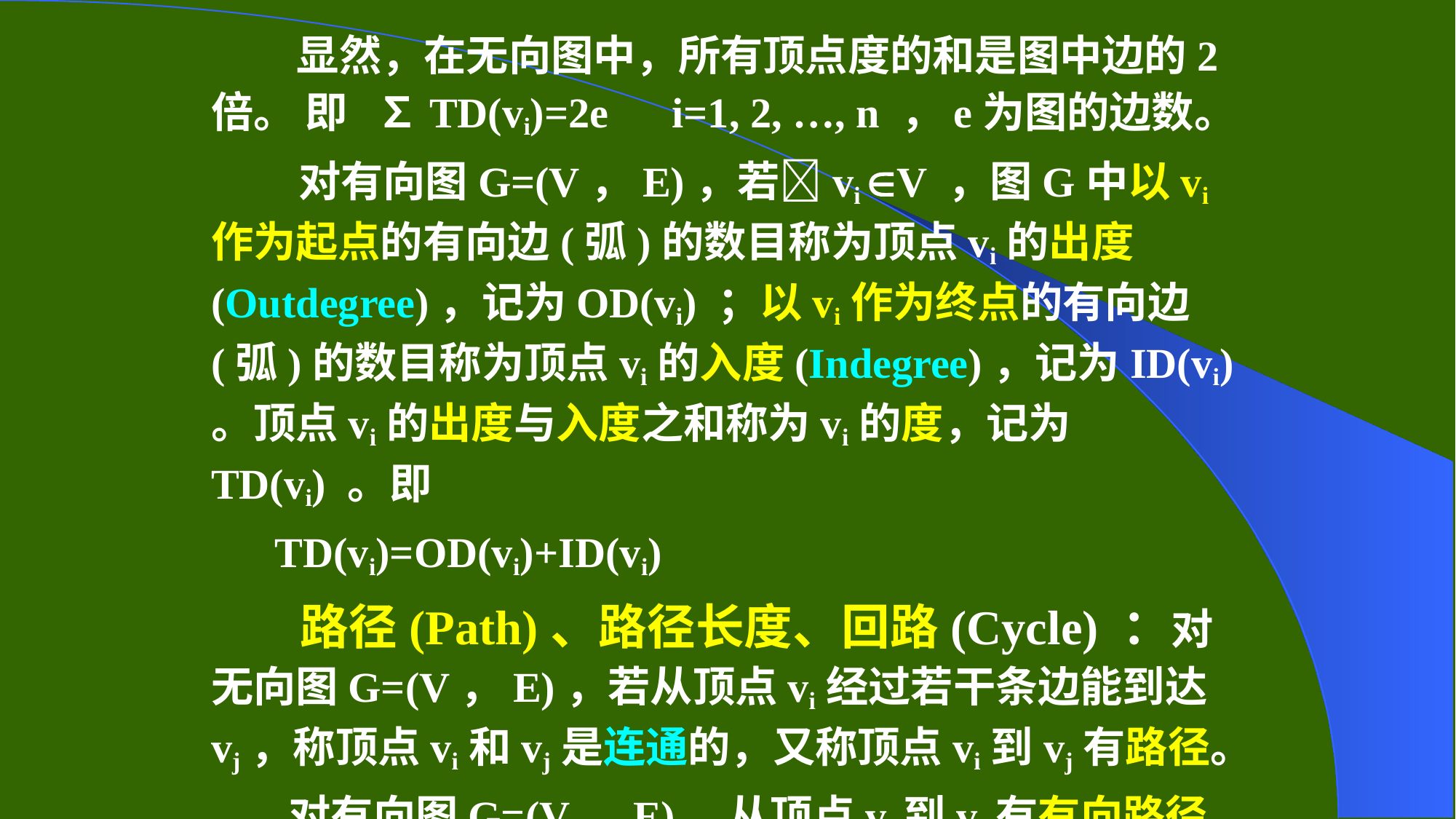

显然，在无向图中，所有顶点度的和是图中边的2倍。 即   ∑TD(vi)=2e      i=1, 2, …, n ，e为图的边数。
        对有向图G=(V，E)，若∀vi ∈V ，图G中以vi作为起点的有向边(弧)的数目称为顶点vi的出度(Outdegree)，记为OD(vi) ；以vi作为终点的有向边(弧)的数目称为顶点vi的入度(Indegree)，记为ID(vi) 。顶点vi的出度与入度之和称为vi的度，记为TD(vi) 。即
TD(vi)=OD(vi)+ID(vi)
       路径(Path)、路径长度、回路(Cycle) ：对无向图G=(V，E)，若从顶点vi经过若干条边能到达vj，称顶点vi和vj是连通的，又称顶点vi到vj有路径。
       对有向图G=(V，E)，从顶点vi到vj有有向路径，指的是从顶点vi经过若干条有向边(弧)能到达vj。